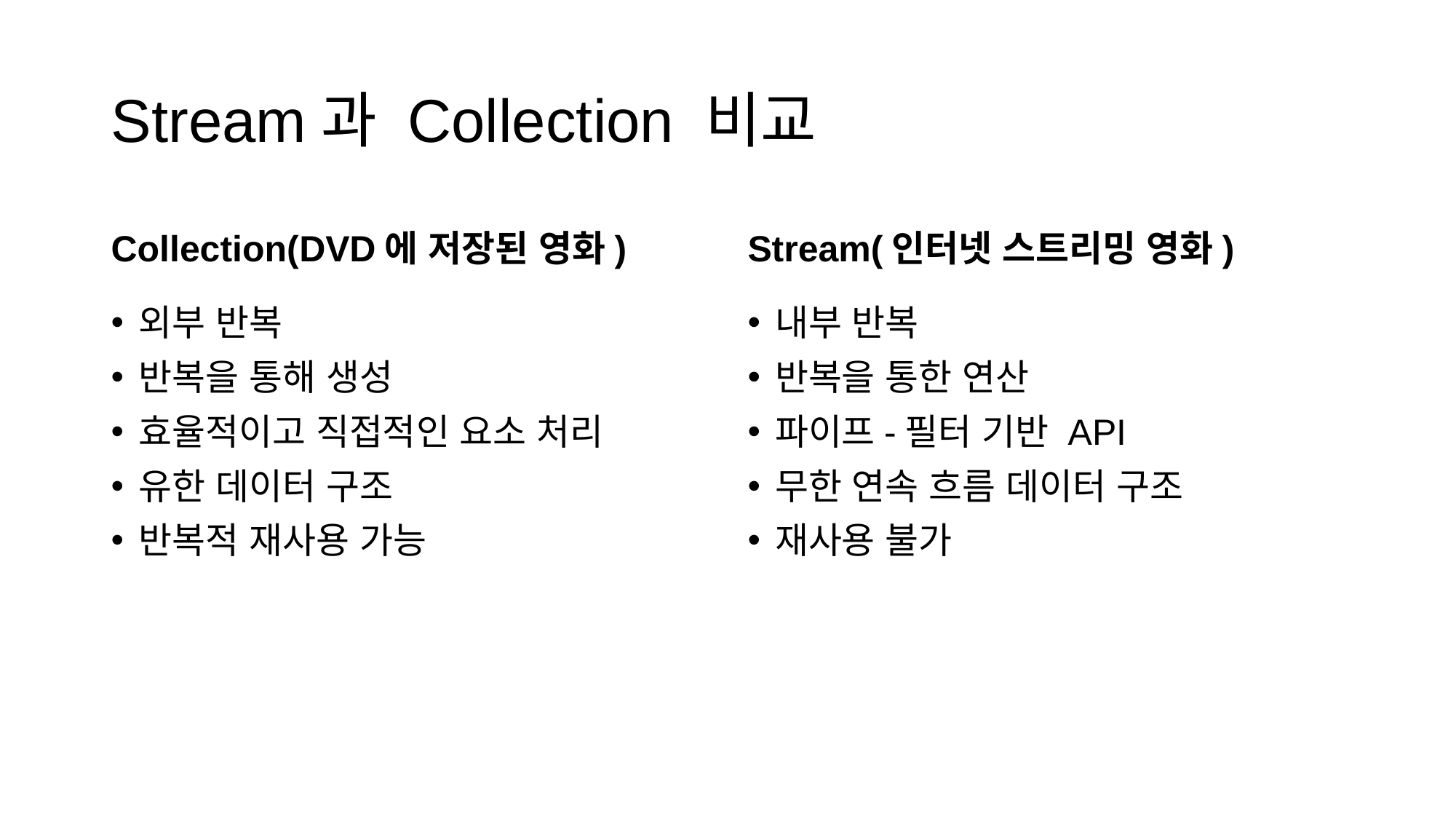

# Stream과 Collection 비교
Collection(DVD에 저장된 영화)
Stream(인터넷 스트리밍 영화)
외부 반복
반복을 통해 생성
효율적이고 직접적인 요소 처리
유한 데이터 구조
반복적 재사용 가능
내부 반복
반복을 통한 연산
파이프-필터 기반 API
무한 연속 흐름 데이터 구조
재사용 불가